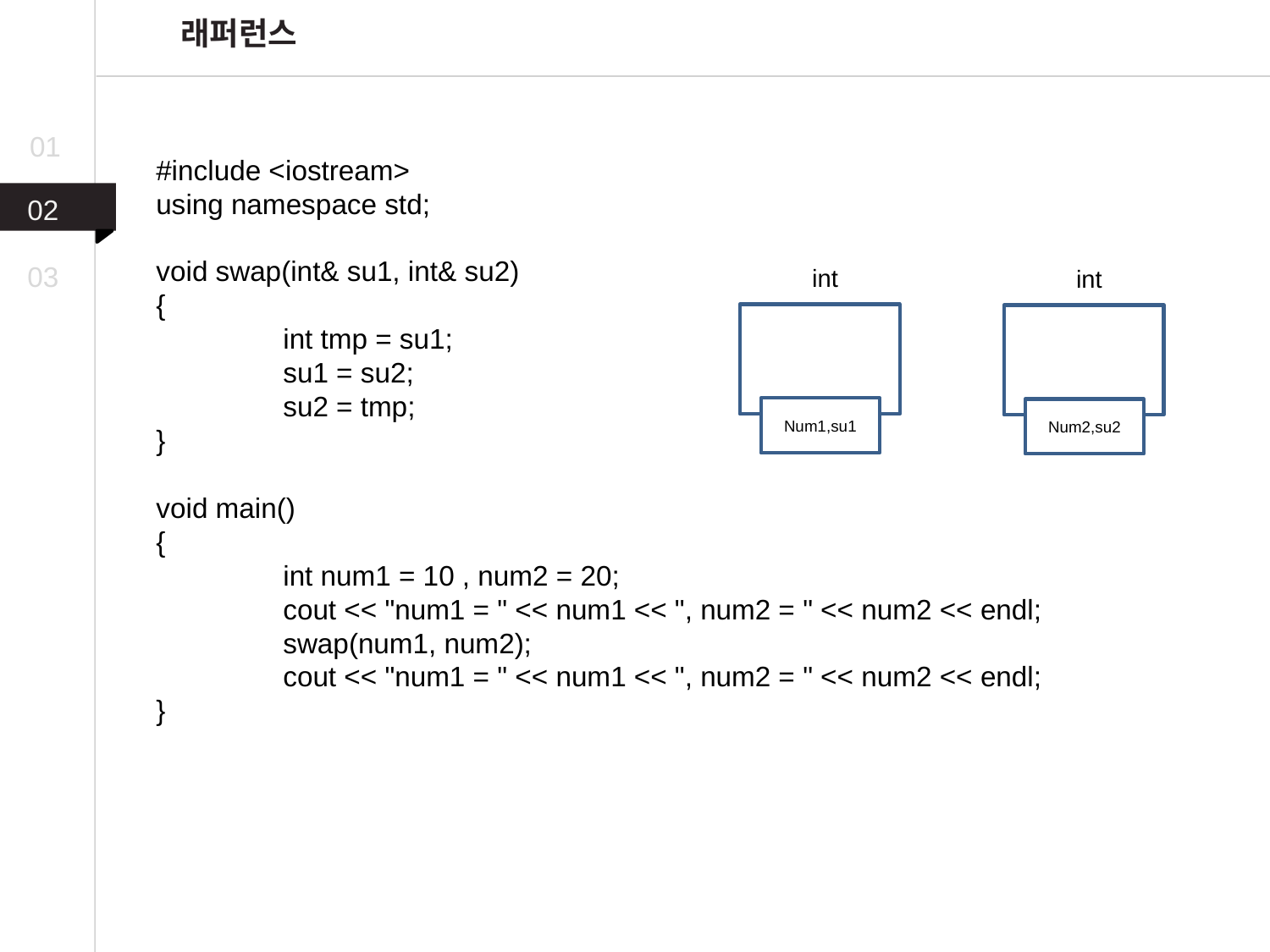

래퍼런스
01
#include <iostream>
using namespace std;

void swap(int& su1, int& su2)
{
	int tmp = su1;
	su1 = su2;
	su2 = tmp;
}

void main()
{
	int num1 = 10 , num2 = 20;
	cout << "num1 = " << num1 << ", num2 = " << num2 << endl;
	swap(num1, num2);
	cout << "num1 = " << num1 << ", num2 = " << num2 << endl;
}

02

03
int
int

Num1,su1
Num2,su2